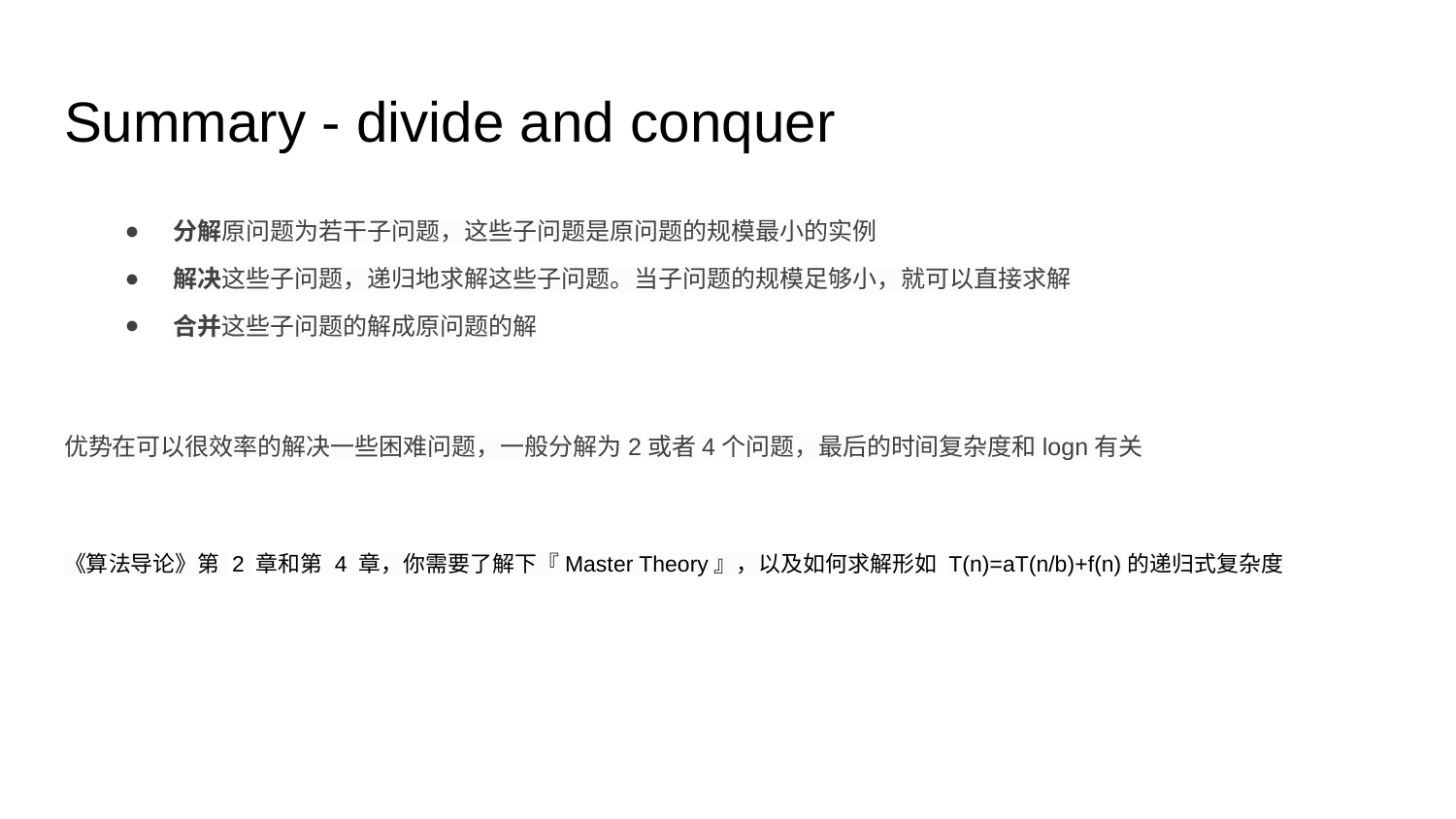

# Summary - divide and conquer
分解原问题为若干子问题，这些子问题是原问题的规模最小的实例
解决这些子问题，递归地求解这些子问题。当子问题的规模足够小，就可以直接求解
合并这些子问题的解成原问题的解
优势在可以很效率的解决一些困难问题，一般分解为2或者4个问题，最后的时间复杂度和logn有关
《算法导论》第 2 章和第 4 章，你需要了解下『Master Theory』，以及如何求解形如 T(n)=aT(n/b)+f(n)的递归式复杂度